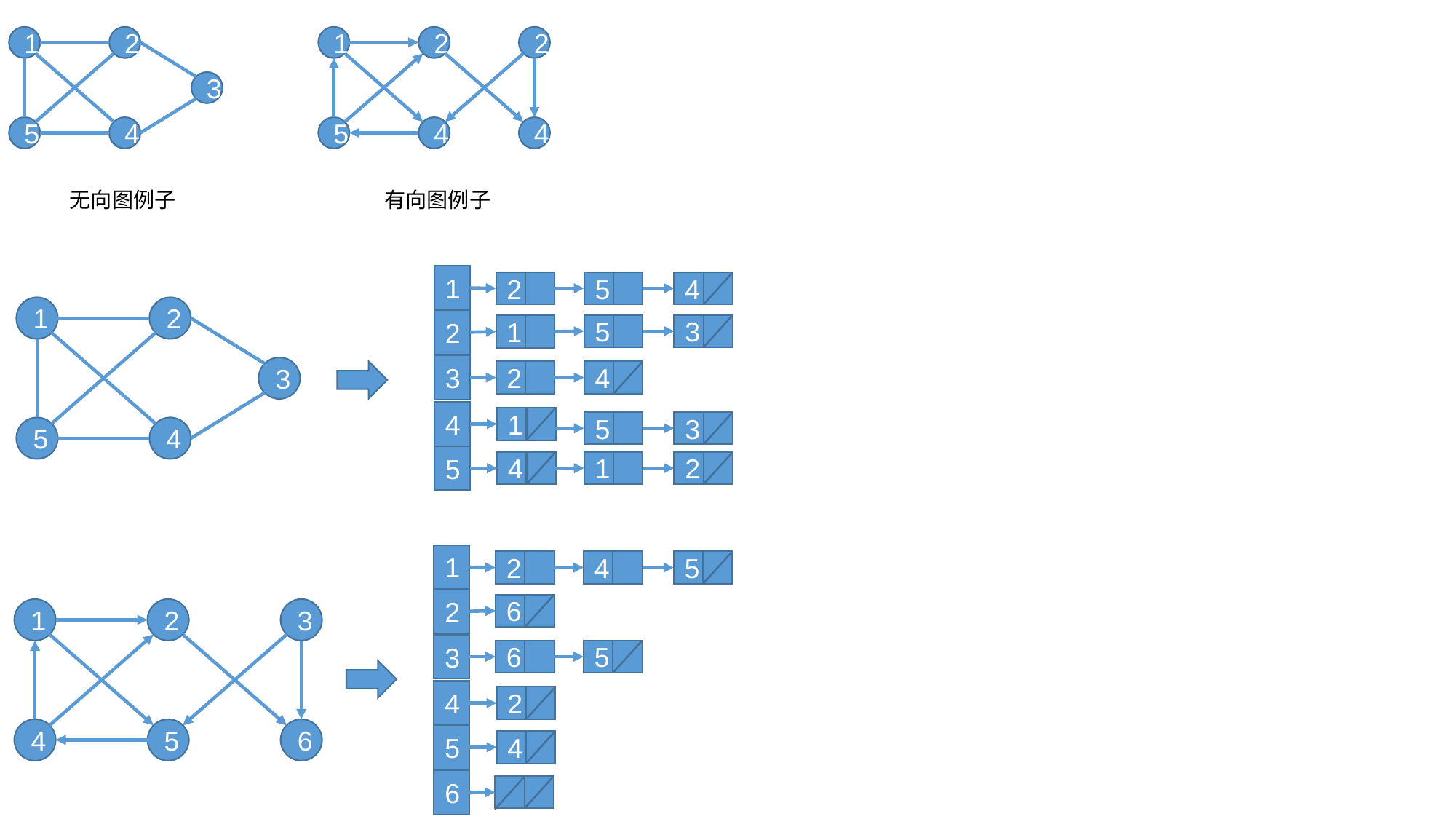

1
2
1
2
2
3
5
4
5
4
4
无向图例子
有向图例子
1
2
3
4
5
2

5

4

5

3

1

2

4

1

5

3

4

1

2

1
2
3
5
4

1
2
3
4
5
6
2

4

5

6

6

5

2

4

1
2
3
4
5
6